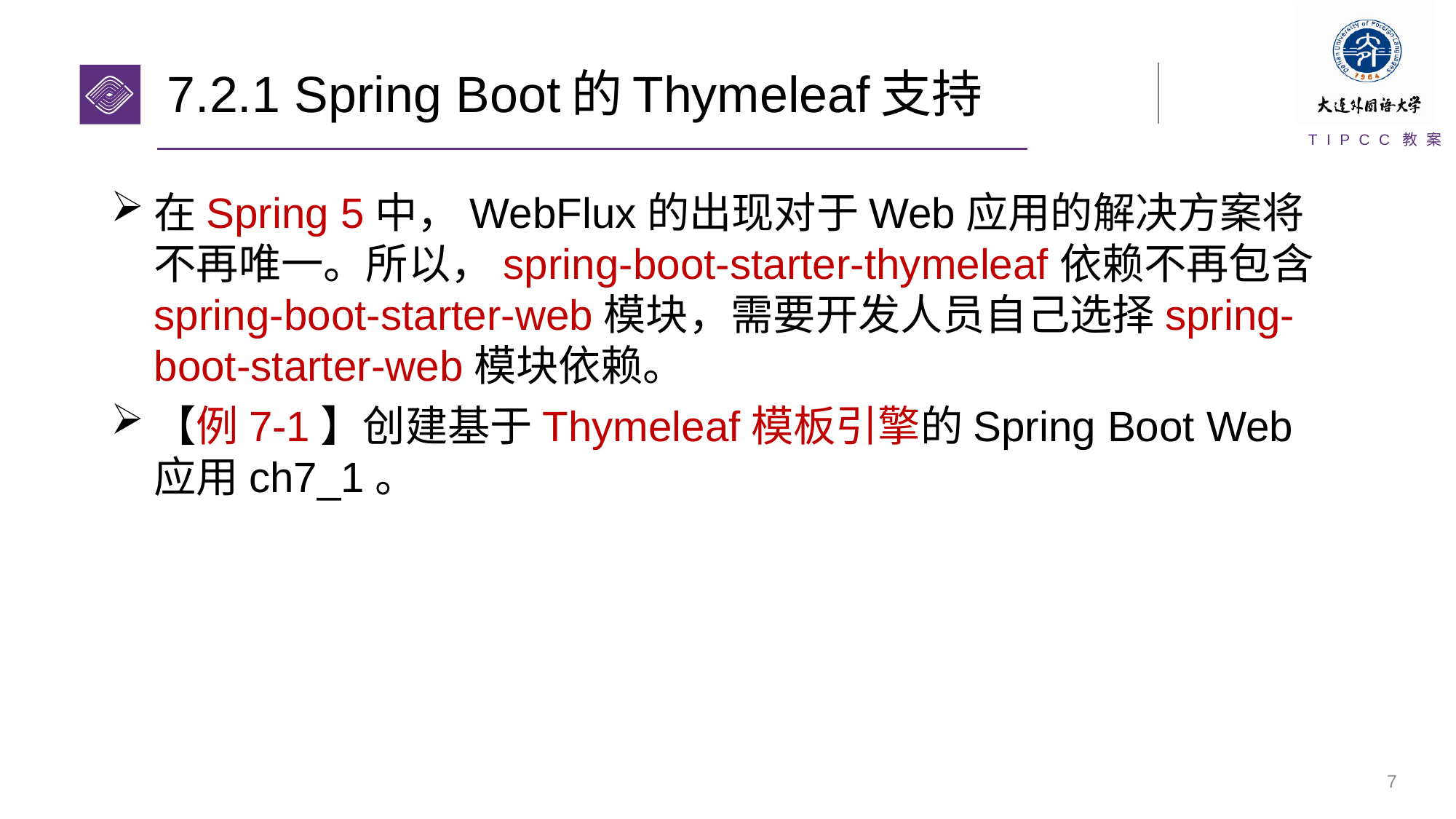

# 7.2.1 Spring Boot的Thymeleaf支持
在Spring 5中，WebFlux的出现对于Web应用的解决方案将不再唯一。所以，spring-boot-starter-thymeleaf依赖不再包含spring-boot-starter-web模块，需要开发人员自己选择spring-boot-starter-web模块依赖。
【例7-1】创建基于Thymeleaf模板引擎的Spring Boot Web应用ch7_1。
7